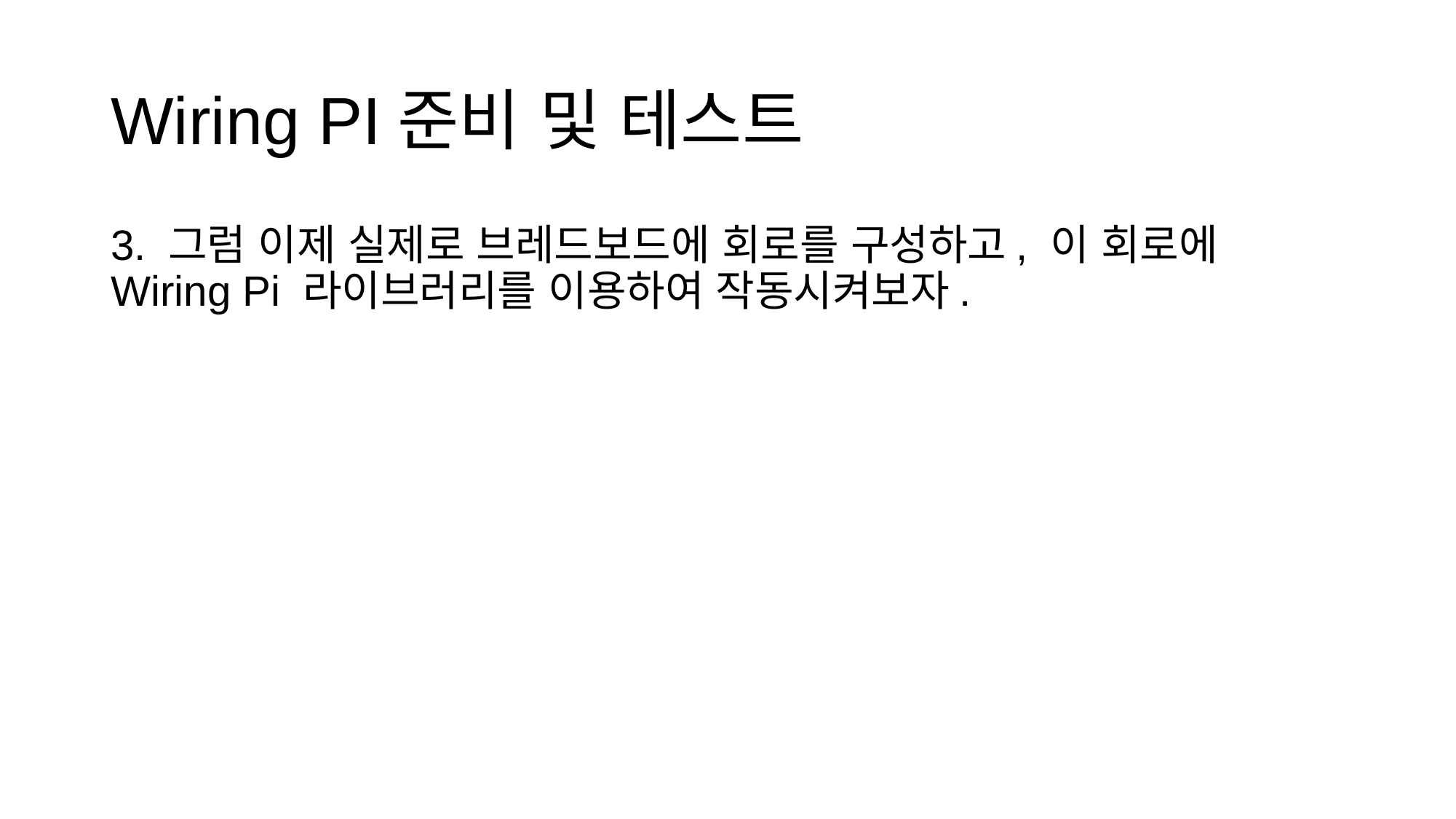

# Wiring PI준비 및 테스트
3. 그럼 이제 실제로 브레드보드에 회로를 구성하고, 이 회로에 Wiring Pi 라이브러리를 이용하여 작동시켜보자.